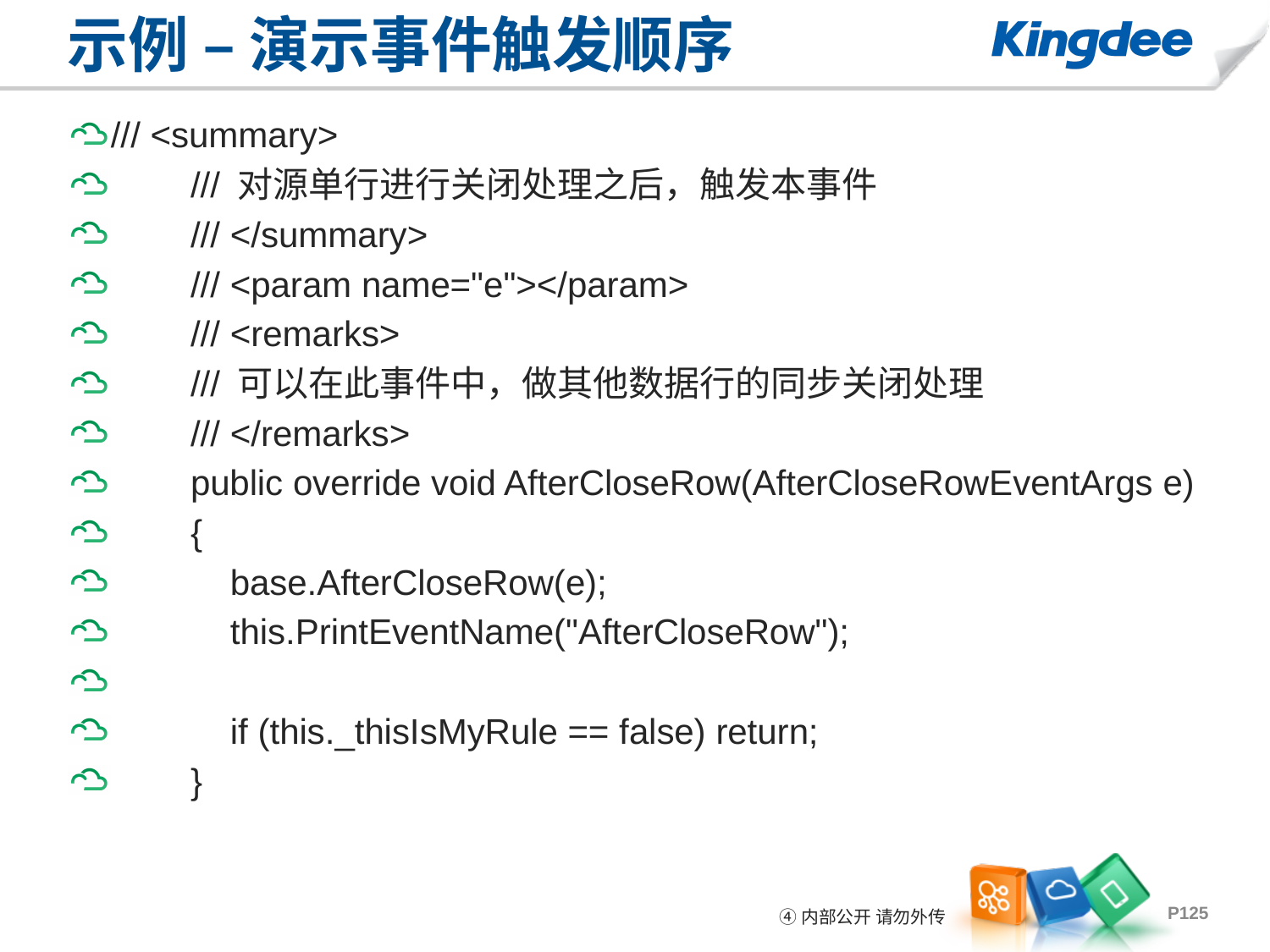

# 示例 – 演示事件触发顺序
/// <summary>
        /// 对源单行进行关闭处理之后，触发本事件
        /// </summary>
        /// <param name="e"></param>
        /// <remarks>
        /// 可以在此事件中，做其他数据行的同步关闭处理
        /// </remarks>
        public override void AfterCloseRow(AfterCloseRowEventArgs e)
        {
            base.AfterCloseRow(e);
            this.PrintEventName("AfterCloseRow");

            if (this._thisIsMyRule == false) return;
        }